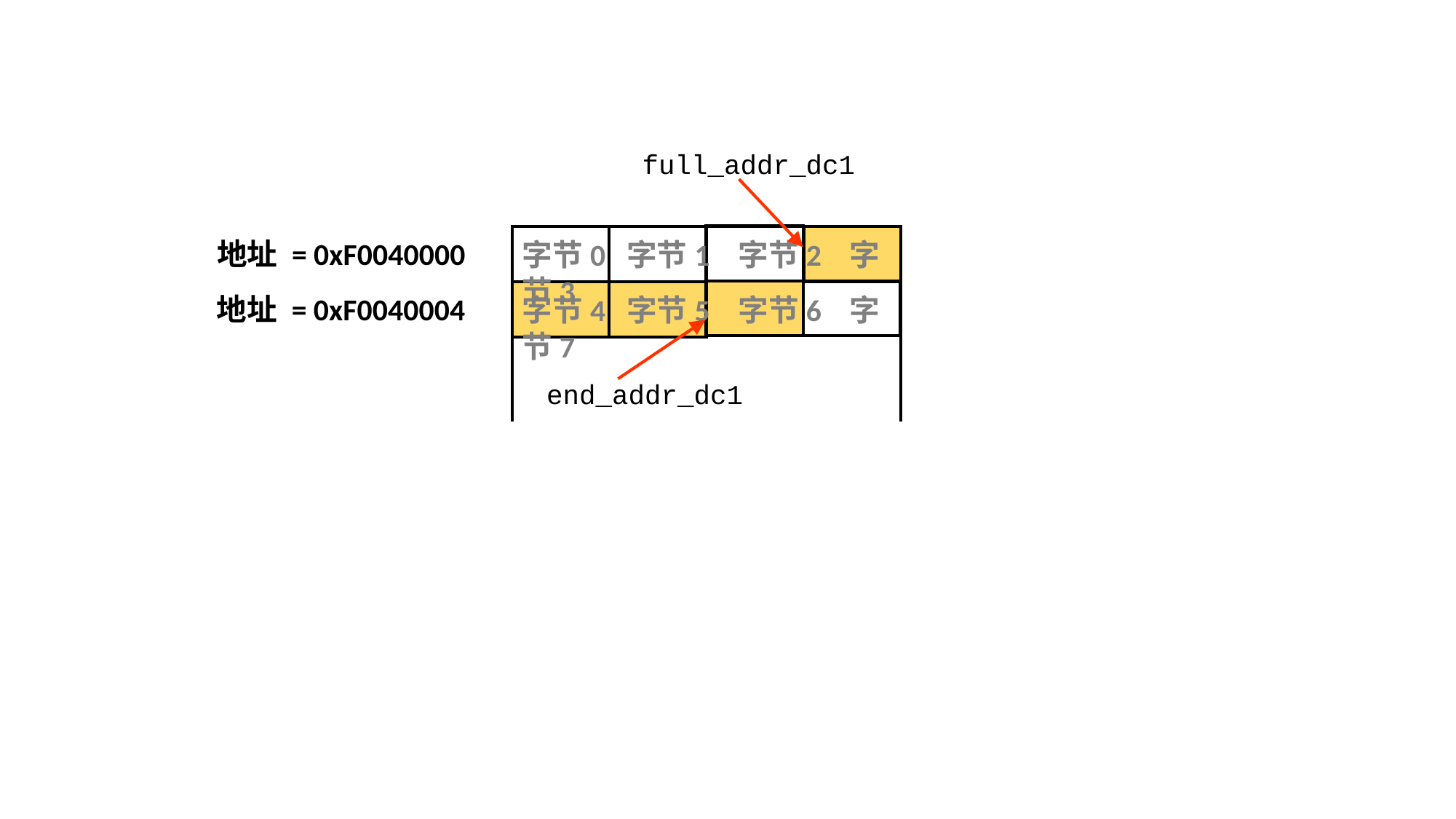

full_addr_dc1

字节0  字节1   字节2   字节3

字节4  字节5   字节6   字节7
end_addr_dc1
地址 = 0xF0040000
地址 = 0xF0040004